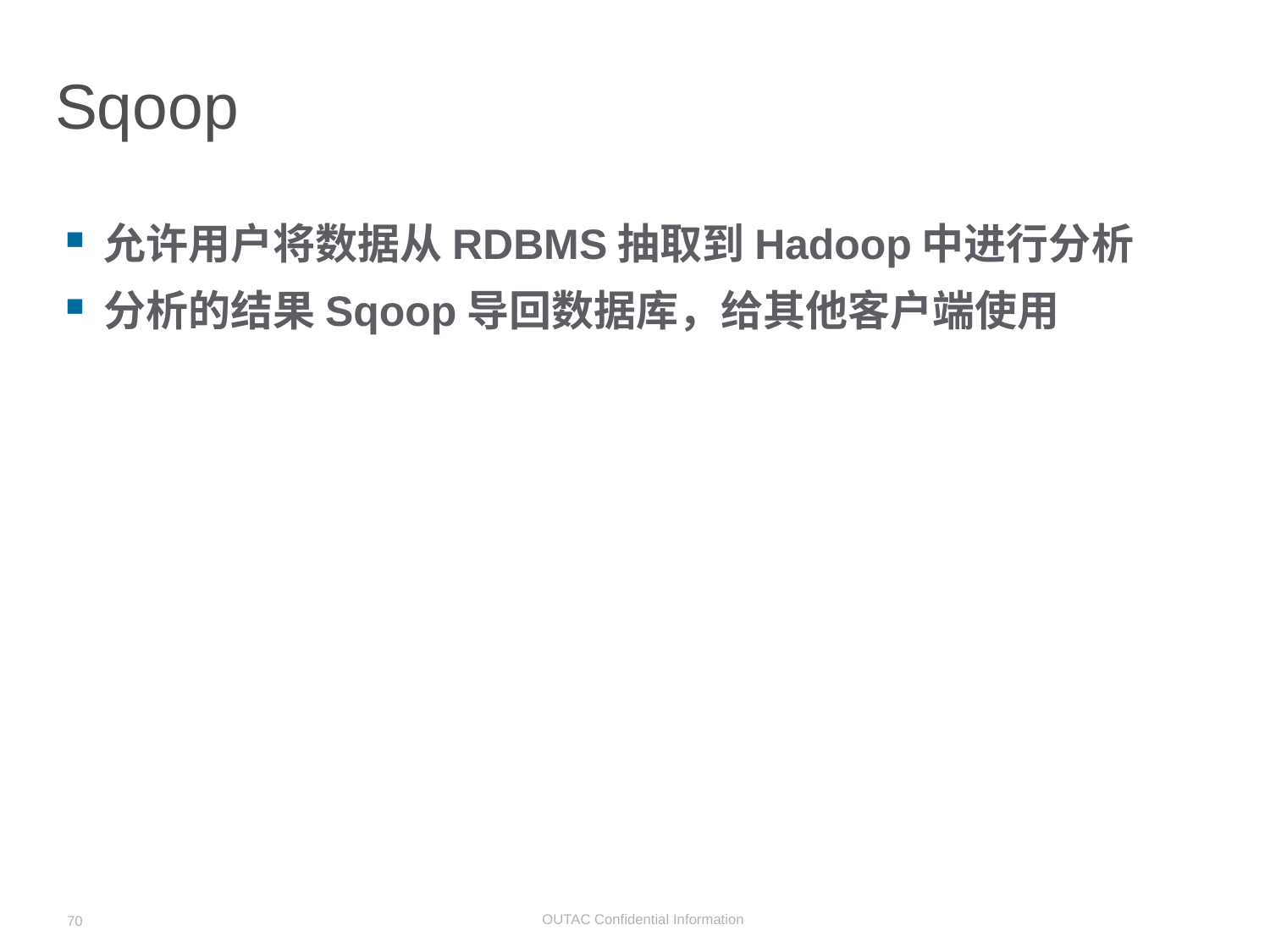

# Sqoop
允许用户将数据从RDBMS抽取到Hadoop中进行分析
分析的结果Sqoop导回数据库，给其他客户端使用
70